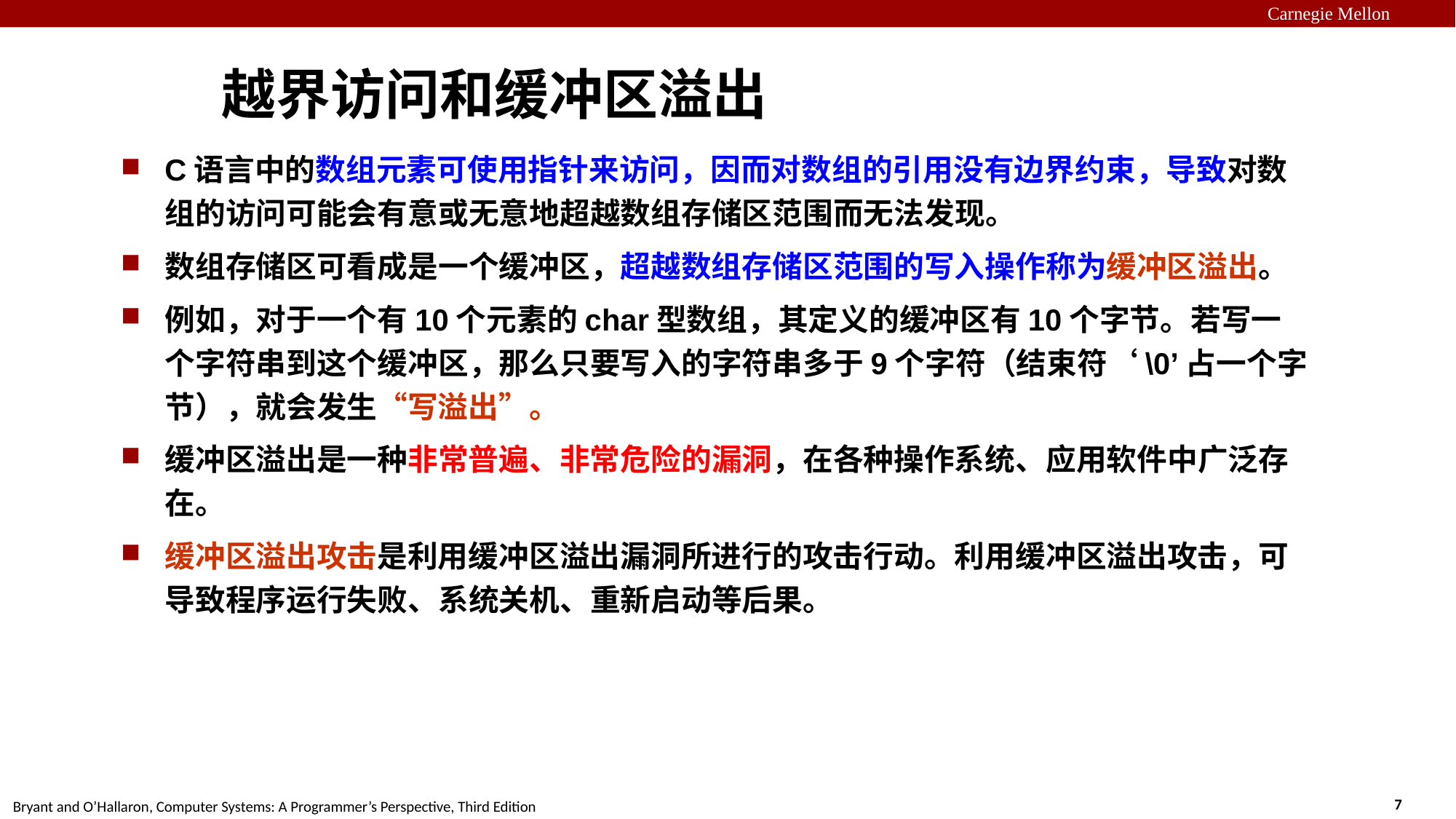

# 越界访问和缓冲区溢出
C语言中的数组元素可使用指针来访问，因而对数组的引用没有边界约束，导致对数组的访问可能会有意或无意地超越数组存储区范围而无法发现。
数组存储区可看成是一个缓冲区，超越数组存储区范围的写入操作称为缓冲区溢出。
例如，对于一个有10个元素的char型数组，其定义的缓冲区有10个字节。若写一个字符串到这个缓冲区，那么只要写入的字符串多于9个字符（结束符‘\0’占一个字节），就会发生“写溢出”。
缓冲区溢出是一种非常普遍、非常危险的漏洞，在各种操作系统、应用软件中广泛存在。
缓冲区溢出攻击是利用缓冲区溢出漏洞所进行的攻击行动。利用缓冲区溢出攻击，可导致程序运行失败、系统关机、重新启动等后果。